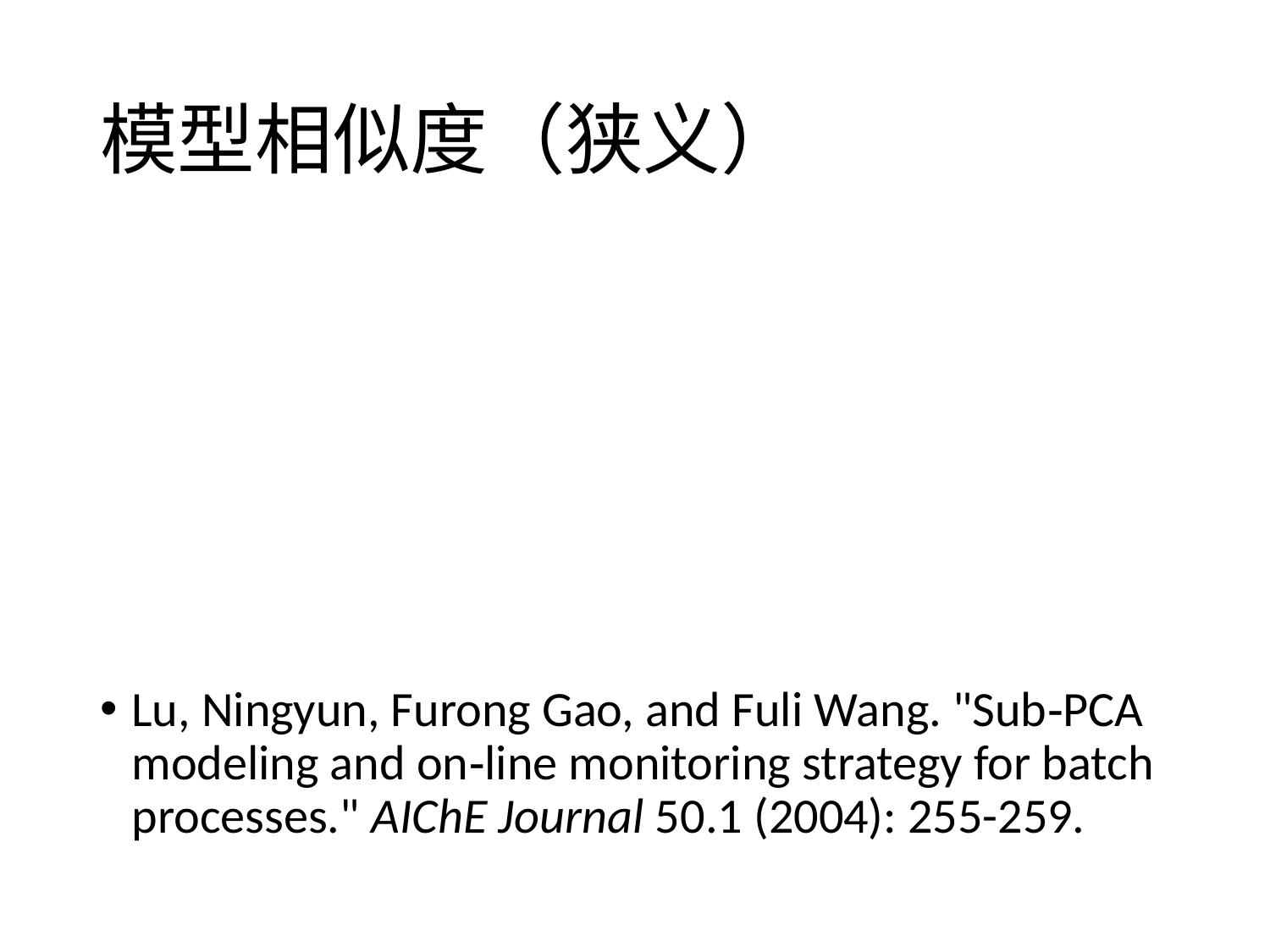

# 模型相似度（狭义）
Lu, Ningyun, Furong Gao, and Fuli Wang. "Sub‐PCA modeling and on‐line monitoring strategy for batch processes." AIChE Journal 50.1 (2004): 255-259.